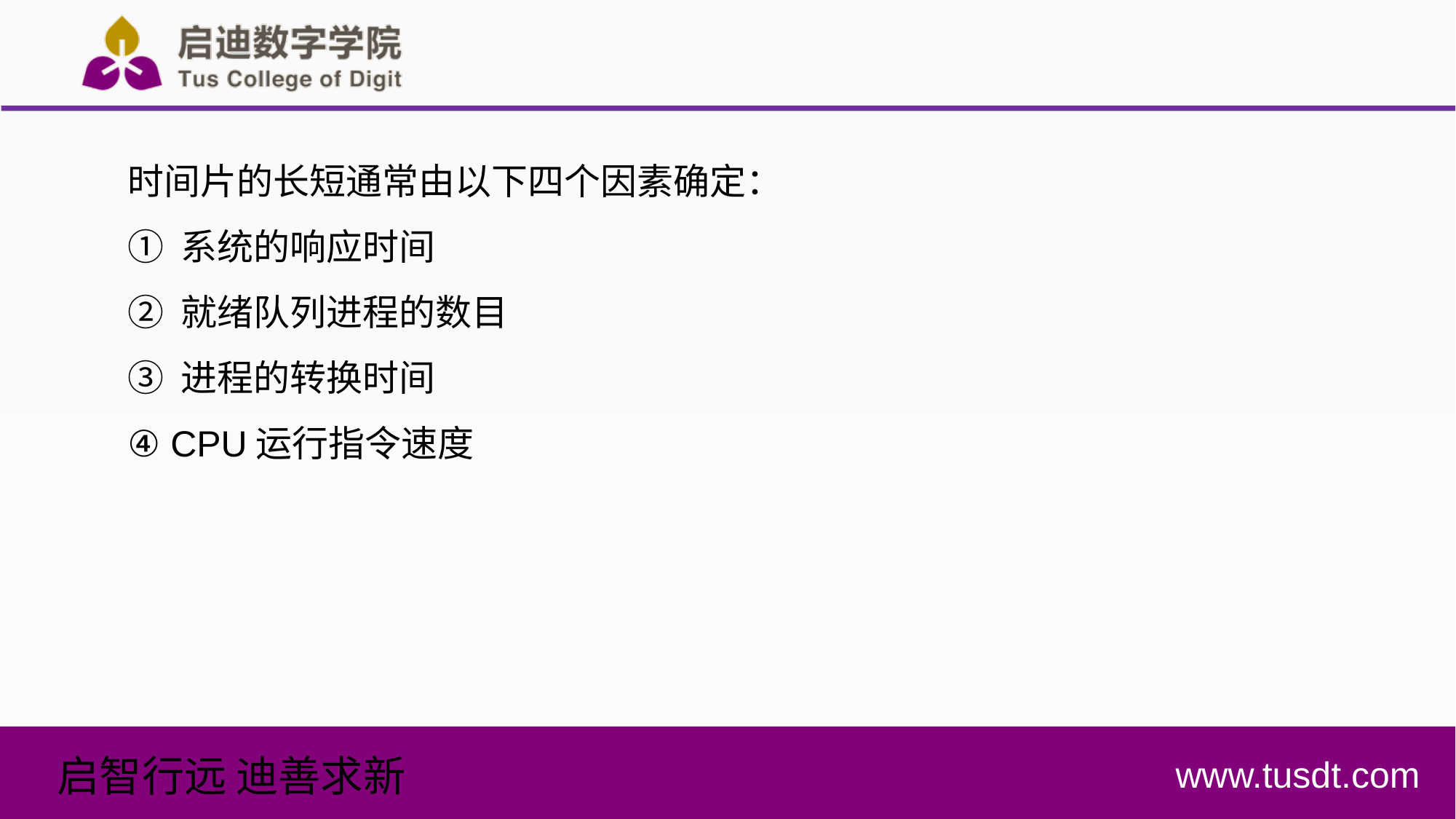

时间片的长短通常由以下四个因素确定：
① 系统的响应时间
② 就绪队列进程的数目
③ 进程的转换时间
④ CPU运行指令速度